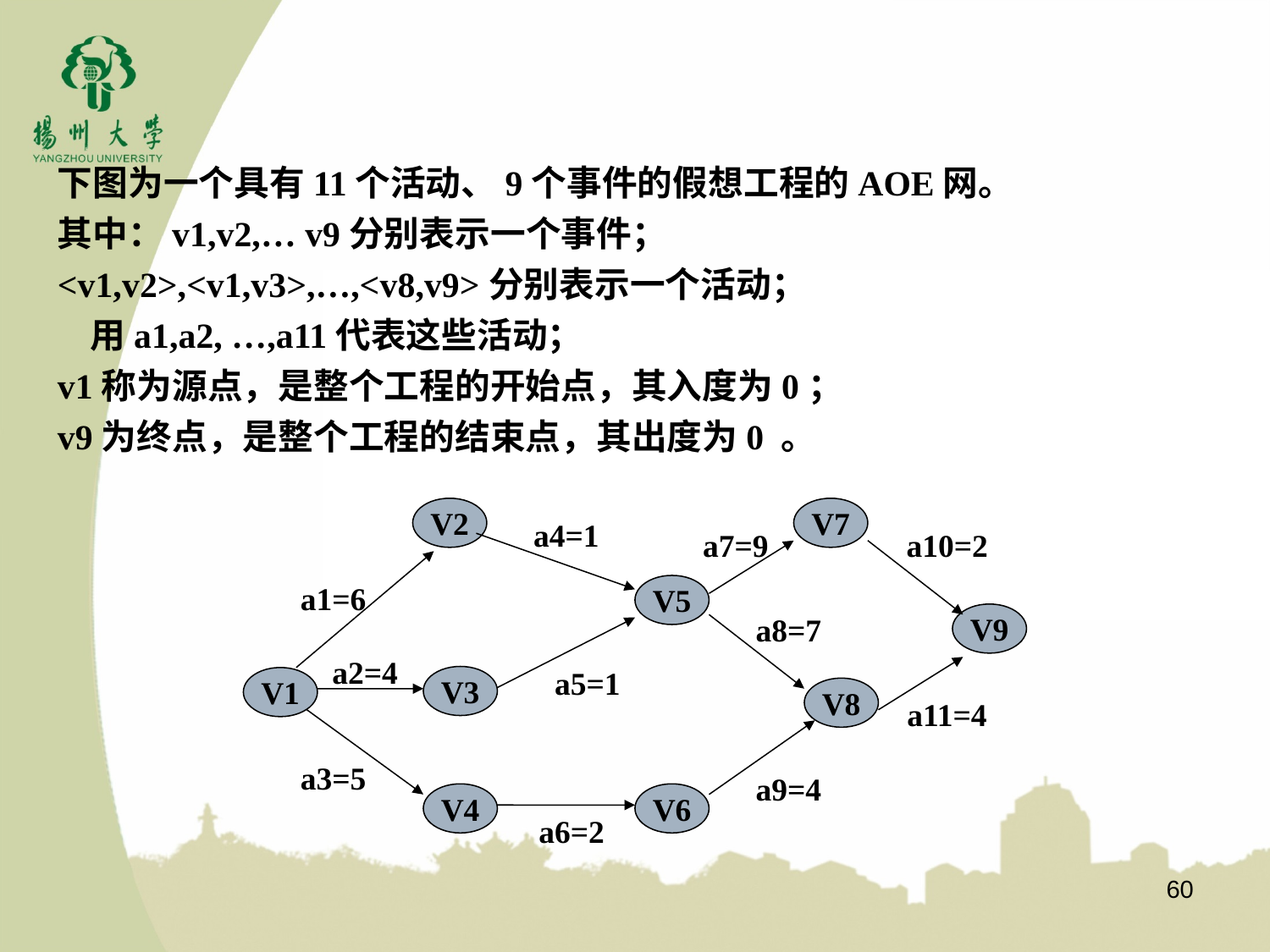

下图为一个具有11个活动、9个事件的假想工程的AOE网。
其中：v1,v2,… v9分别表示一个事件；
<v1,v2>,<v1,v3>,…,<v8,v9>分别表示一个活动；
   用a1,a2, …,a11代表这些活动；
v1称为源点，是整个工程的开始点，其入度为0；
v9为终点，是整个工程的结束点，其出度为0 。
V2
V7
a4=1
a7=9
a10=2

a1=6
V5
a8=7
V9

a2=4
a5=1

V3
V1
V8

a11=4

a3=5
a9=4
V4
V6

a6=2
60